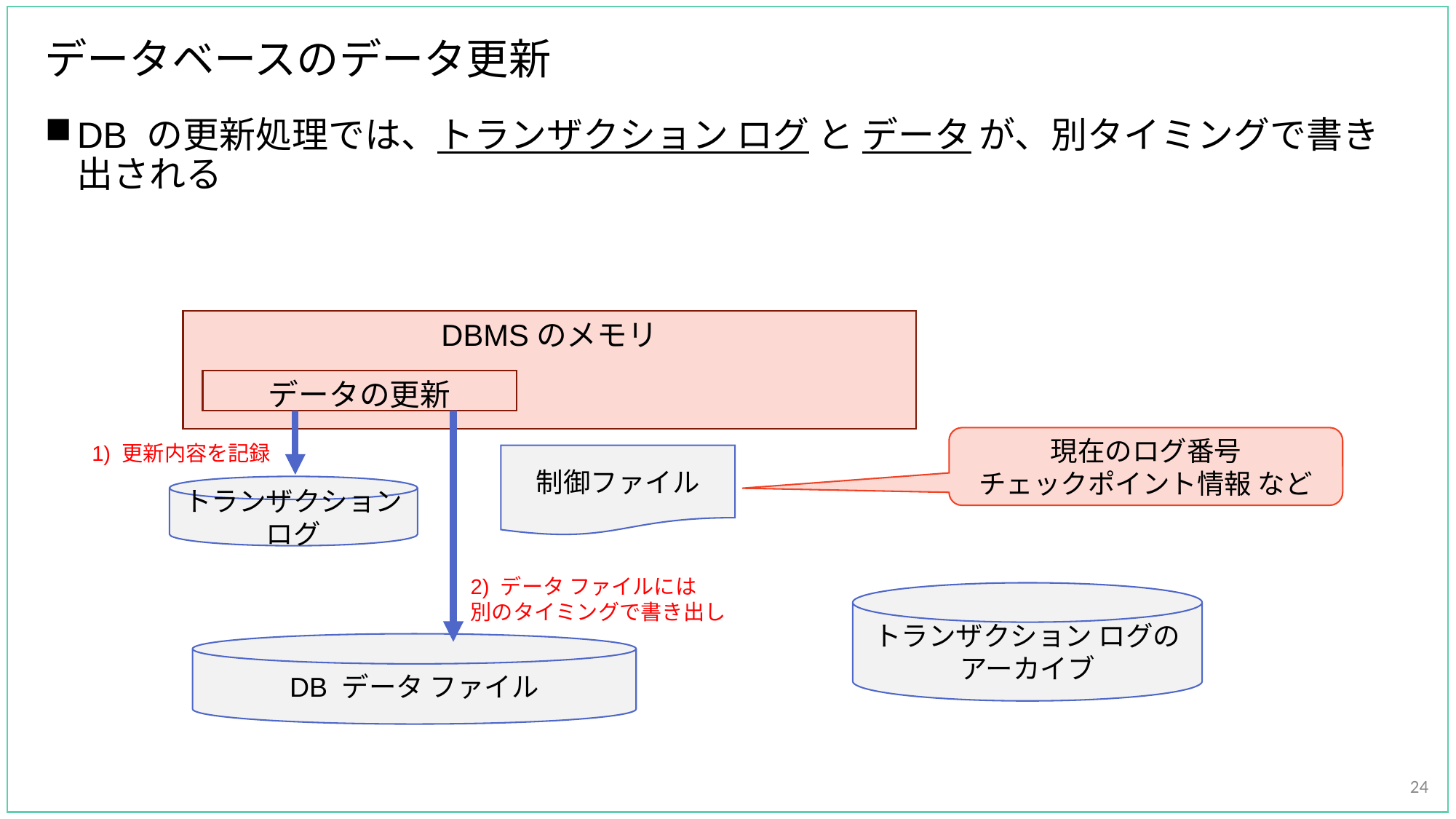

# データベースのデータ更新
DB の更新処理では、トランザクション ログ と データ が、別タイミングで書き出される
DBMSのメモリ
データの更新
現在のログ番号
チェックポイント情報 など
1) 更新内容を記録
制御ファイル
トランザクション
ログ
2) データ ファイルには
別のタイミングで書き出し
トランザクション ログの
アーカイブ
DB データ ファイル
24